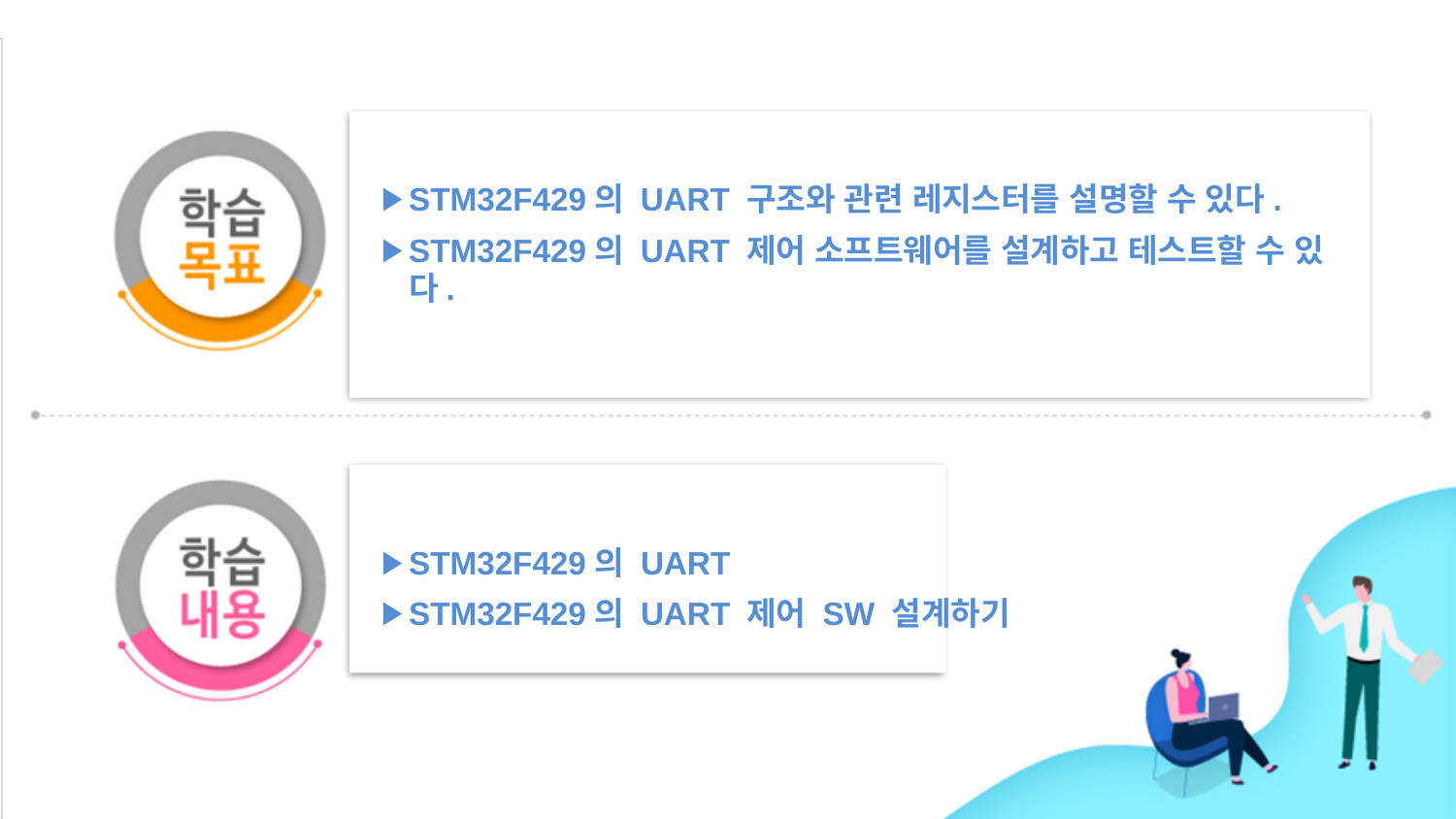

STM32F429의 UART 구조와 관련 레지스터를 설명할 수 있다.
STM32F429의 UART 제어 소프트웨어를 설계하고 테스트할 수 있다.
STM32F429의 UART
STM32F429의 UART 제어 SW 설계하기